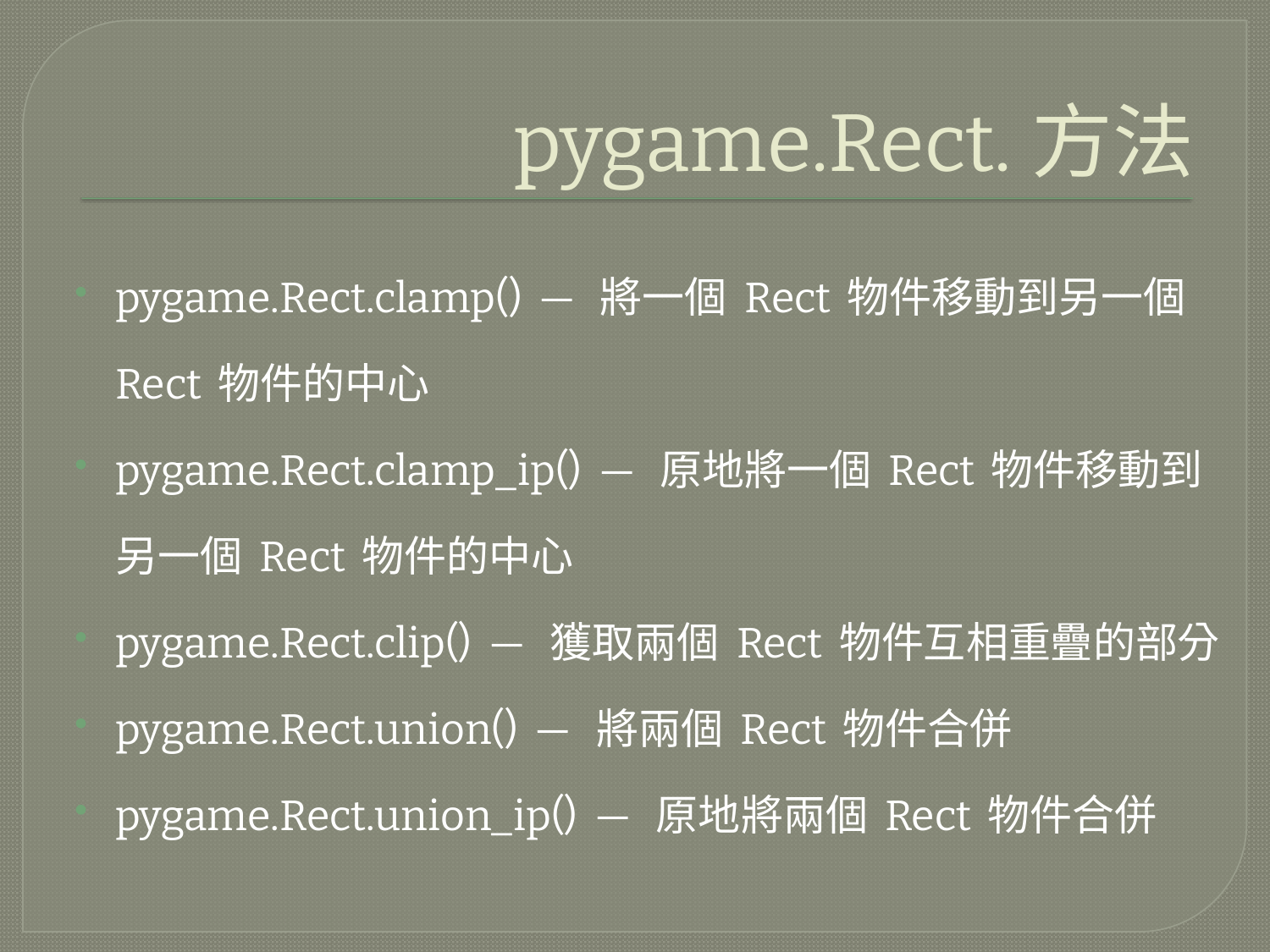

# pygame.Rect.方法
pygame.Rect.clamp()  —  將一個 Rect 物件移動到另一個 Rect 物件的中心
pygame.Rect.clamp_ip()  —  原地將一個 Rect 物件移動到另一個 Rect 物件的中心
pygame.Rect.clip()  —  獲取兩個 Rect 物件互相重疊的部分
pygame.Rect.union()  —  將兩個 Rect 物件合併
pygame.Rect.union_ip()  —  原地將兩個 Rect 物件合併